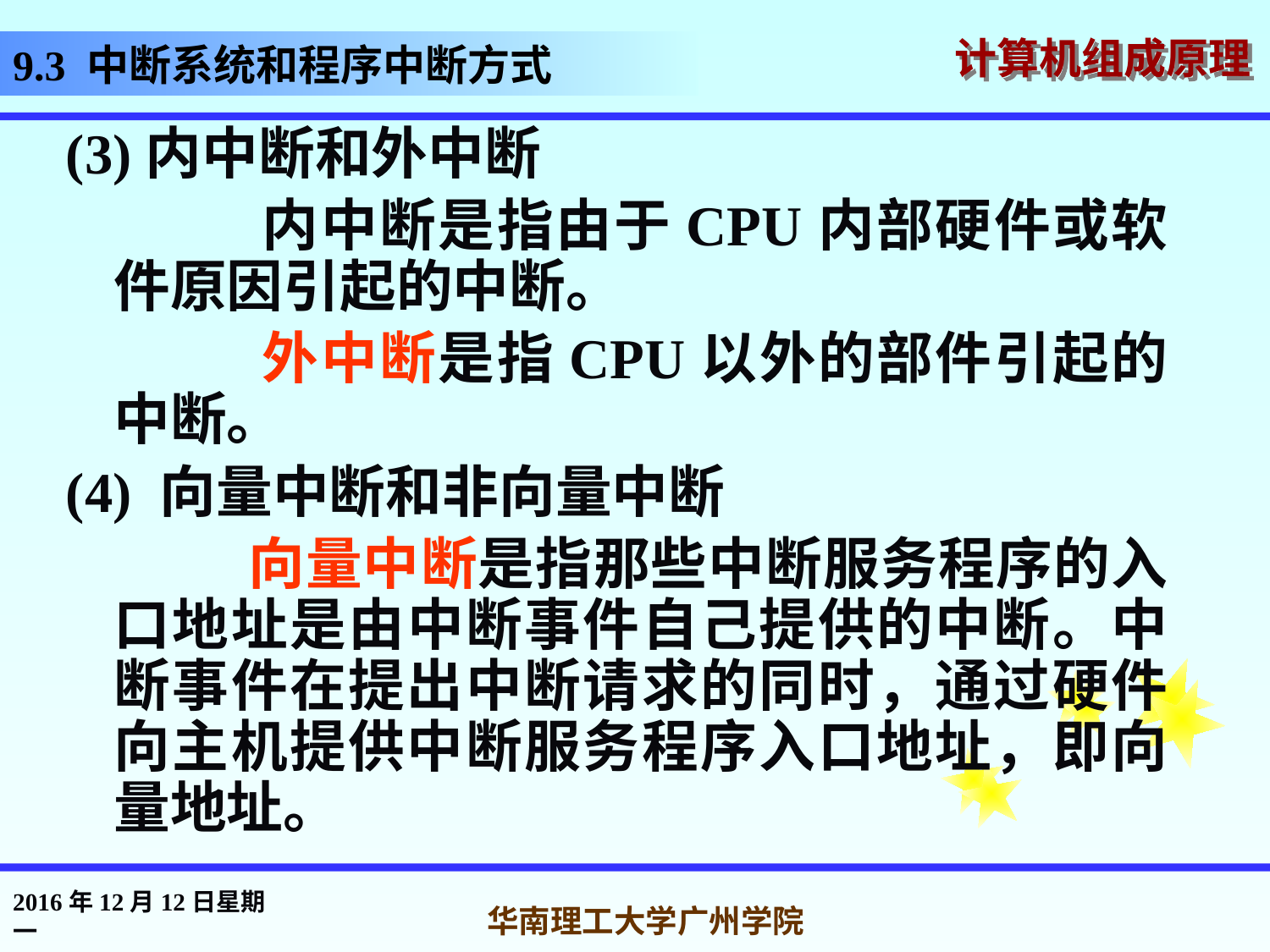

# 9.3 中断系统和程序中断方式
(3)内中断和外中断
            内中断是指由于CPU内部硬件或软件原因引起的中断。
            外中断是指CPU以外的部件引起的中断。
(4) 向量中断和非向量中断
            向量中断是指那些中断服务程序的入口地址是由中断事件自己提供的中断。中断事件在提出中断请求的同时，通过硬件向主机提供中断服务程序入口地址，即向量地址。
2016年12月12日星期一
华南理工大学广州学院